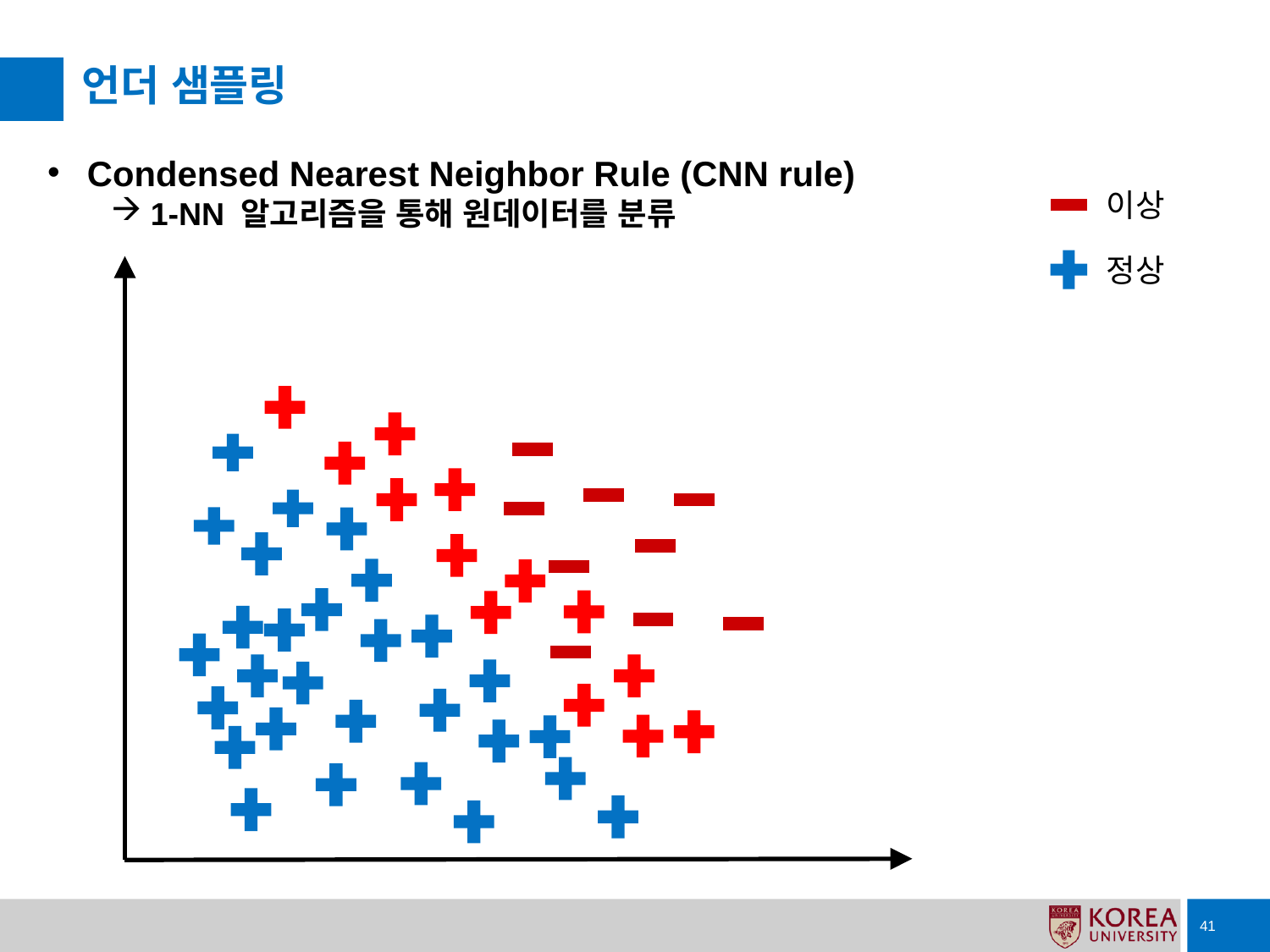

# 언더 샘플링

Condensed Nearest Neighbor Rule (CNN rule)
1-NN 알고리즘을 통해 원데이터를 분류
이상

정상